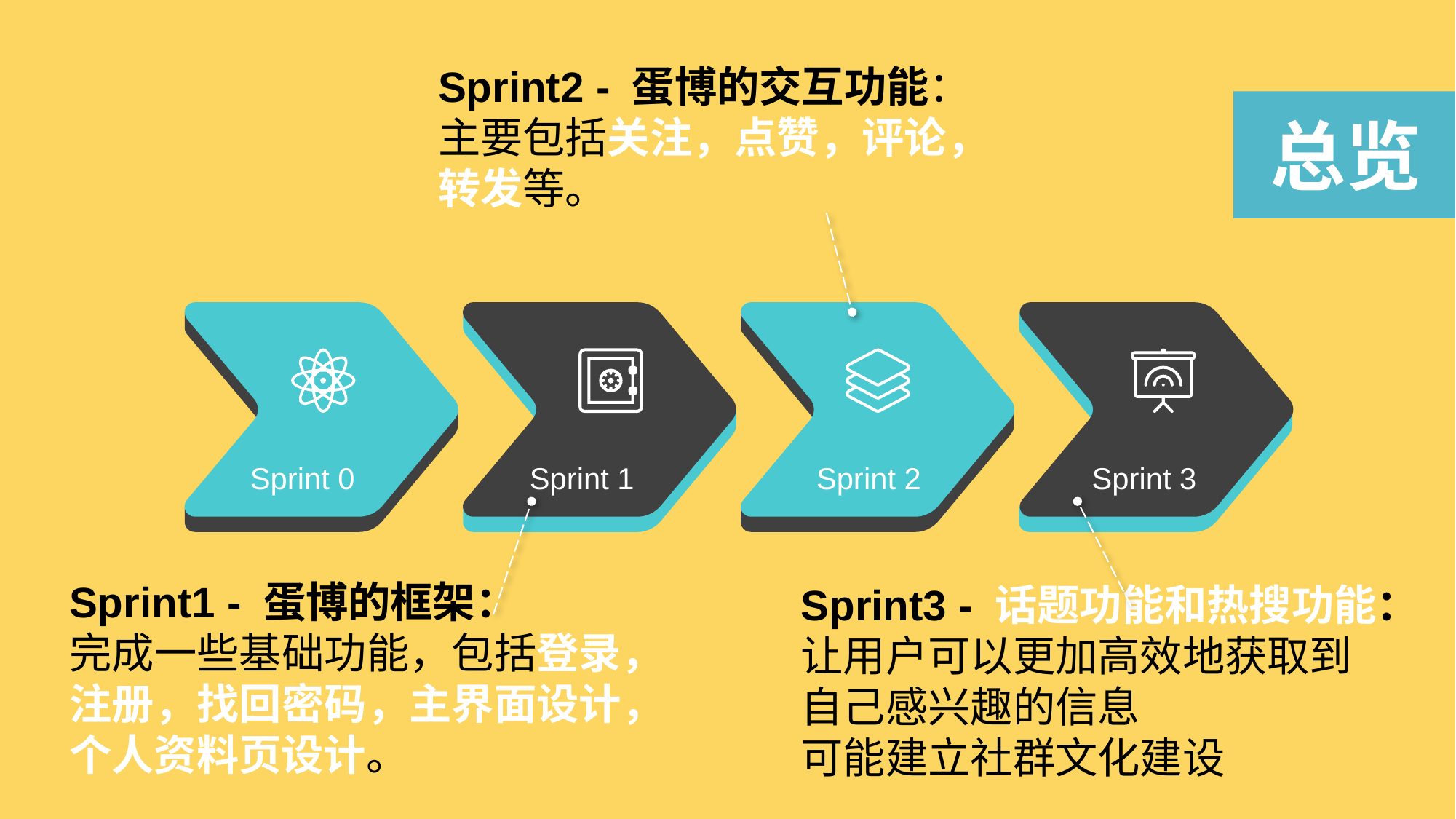

Sprint2 - 蛋博的交互功能：
主要包括关注，点赞，评论，转发等。

总览

Sprint 0
Sprint 1
Sprint 2
Sprint 3

Sprint1 - 蛋博的框架：
完成一些基础功能，包括登录，注册，找回密码，主界面设计，个人资料页设计。
Sprint3 - 话题功能和热搜功能：
让用户可以更加高效地获取到自己感兴趣的信息
可能建立社群文化建设